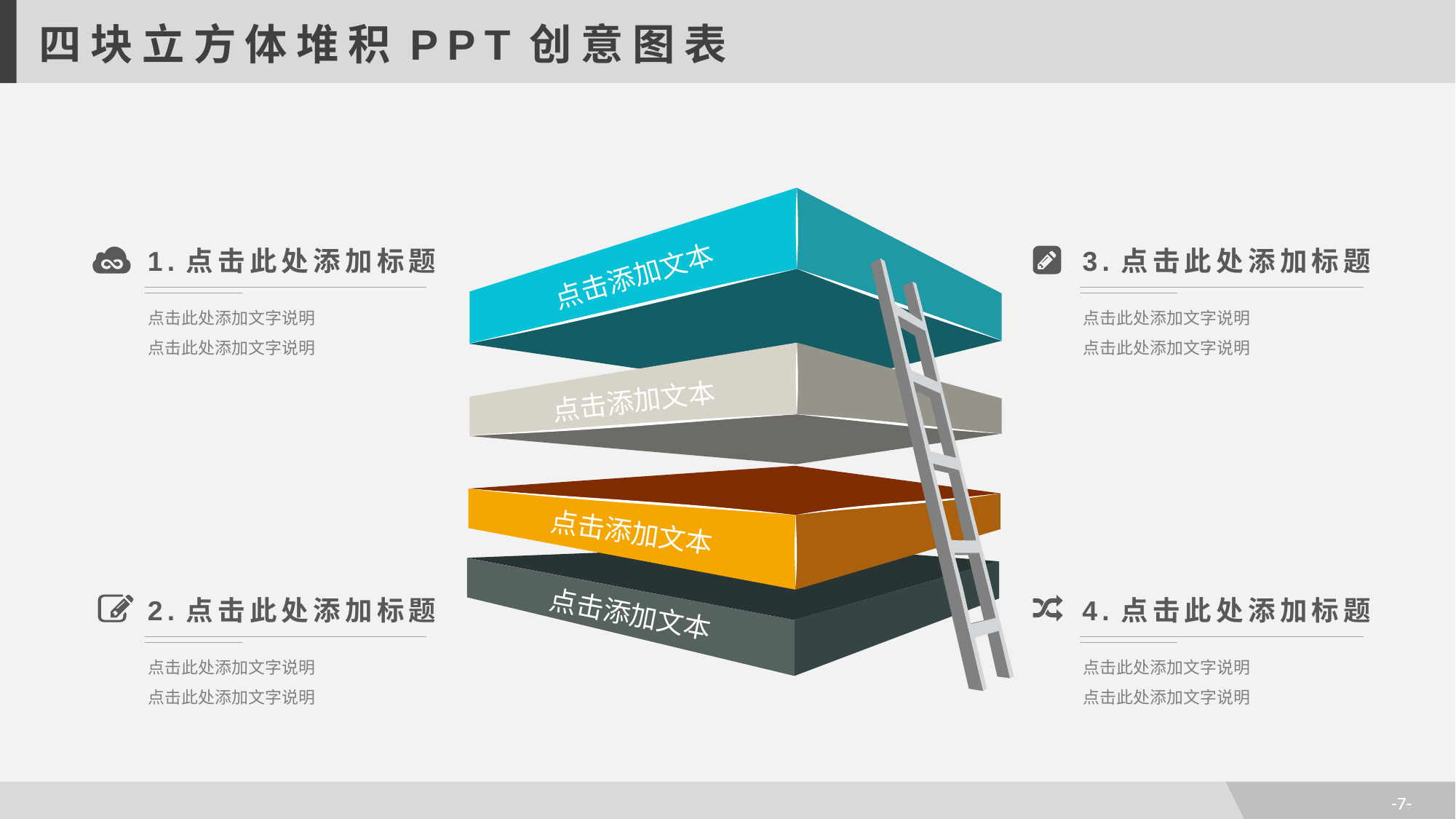

四块立方体堆积PPT创意图表

点击添加文本

点击添加文本

点击添加文本

点击添加文本
1.点击此处添加标题

点击此处添加文字说明
点击此处添加文字说明
3.点击此处添加标题

点击此处添加文字说明
点击此处添加文字说明

2.点击此处添加标题

点击此处添加文字说明
点击此处添加文字说明
4.点击此处添加标题

点击此处添加文字说明
点击此处添加文字说明
-7-
-7-